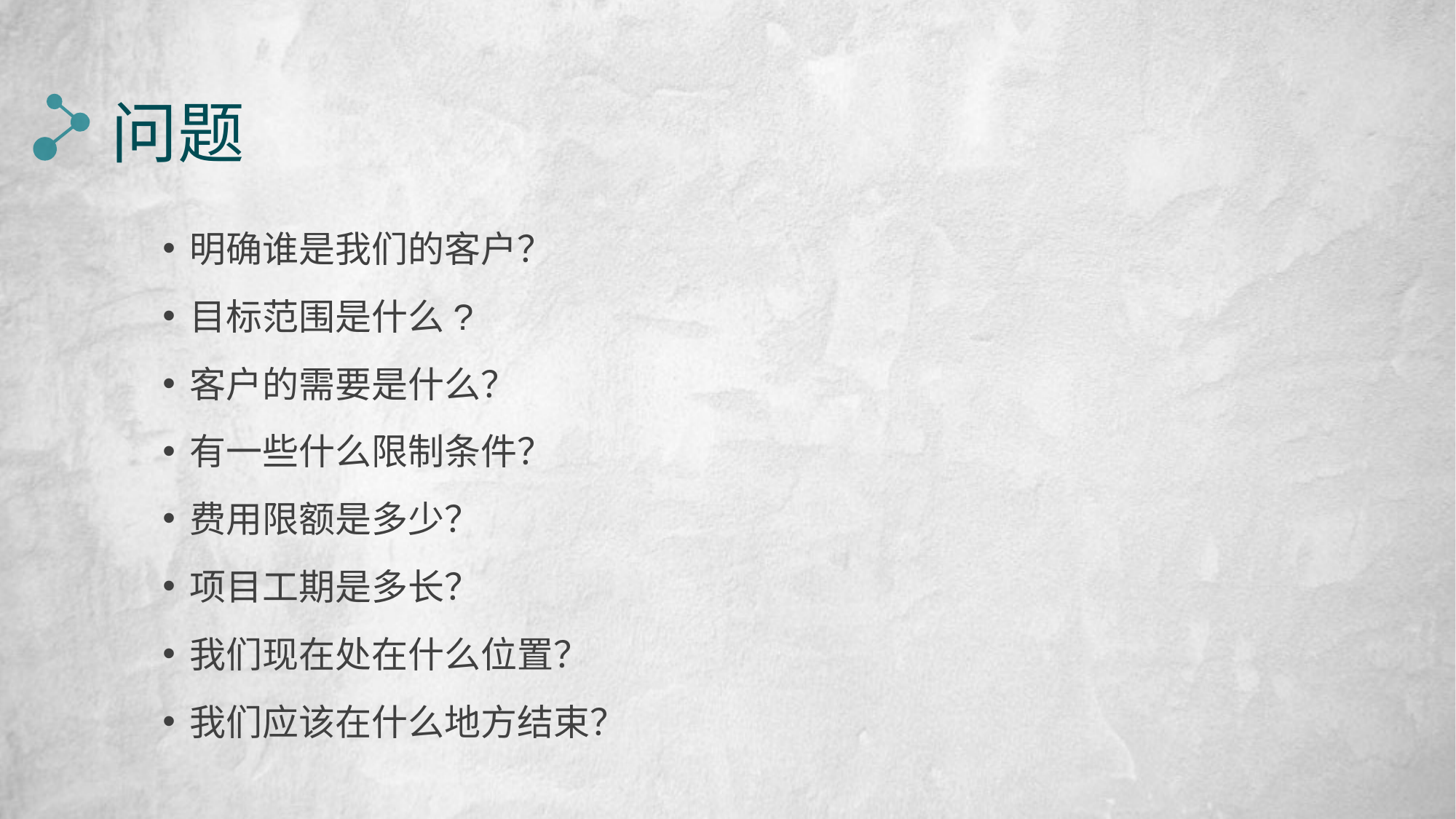

# 问题
明确谁是我们的客户？
目标范围是什么?
客户的需要是什么？
有一些什么限制条件？
费用限额是多少？
项目工期是多长？
我们现在处在什么位置？
我们应该在什么地方结束？